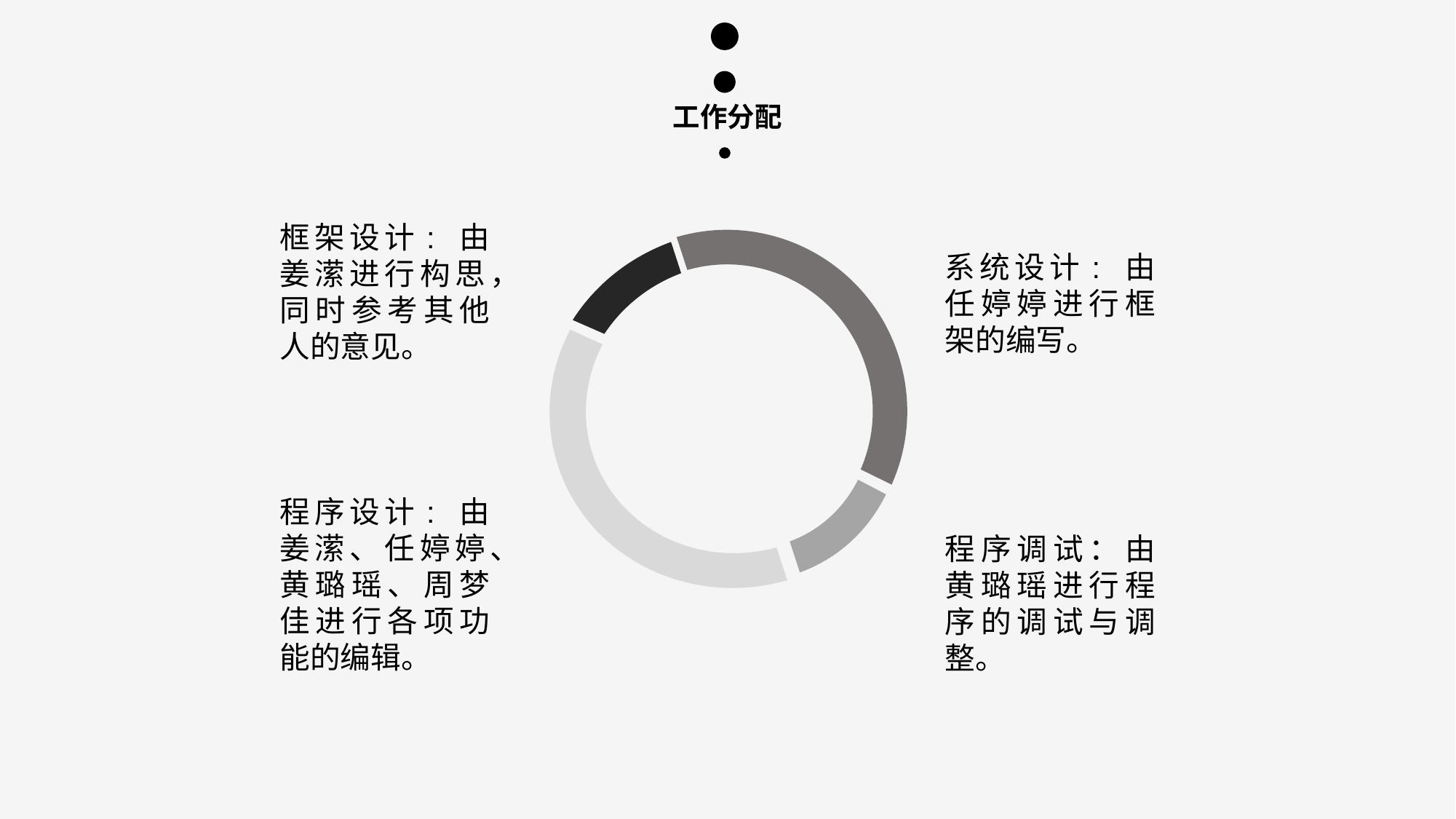

工作分配

框架设计: 由姜潆进行构思，同时参考其他人的意见。

系统设计: 由任婷婷进行框架的编写。
程序设计: 由姜潆、任婷婷、黄璐瑶、周梦佳进行各项功能的编辑。
程序调试：由黄璐瑶进行程序的调试与调整。